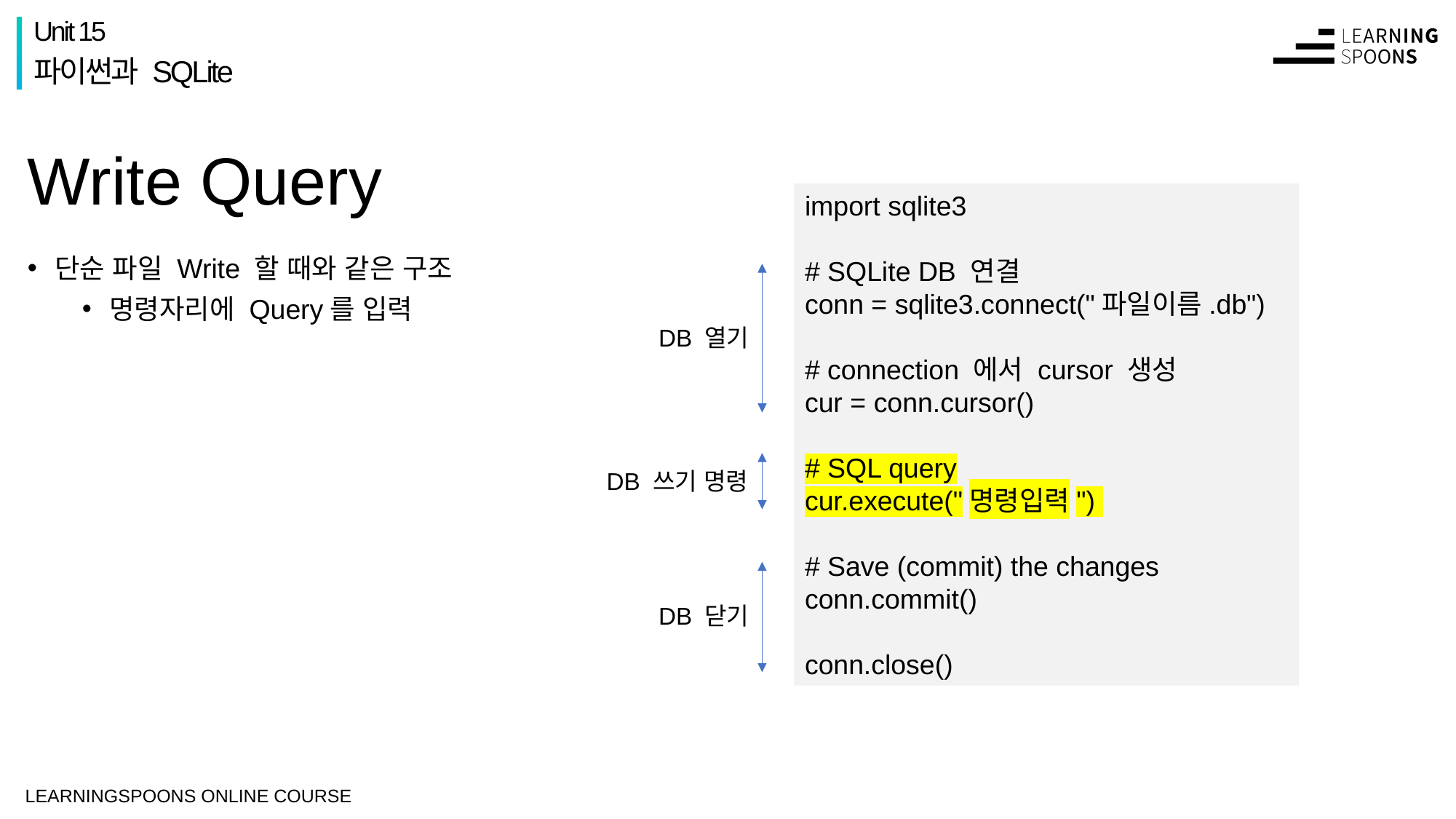

Unit 15
파이썬과 SQLite
# Write Query
import sqlite3

# SQLite DB 연결
conn = sqlite3.connect("파일이름.db")

# connection 에서 cursor 생성
cur = conn.cursor()

# SQL query
cur.execute("명령입력")

# Save (commit) the changes
conn.commit()

conn.close()
단순 파일 Write 할 때와 같은 구조
명령자리에 Query를 입력

DB 열기
DB 쓰기 명령
DB 닫기